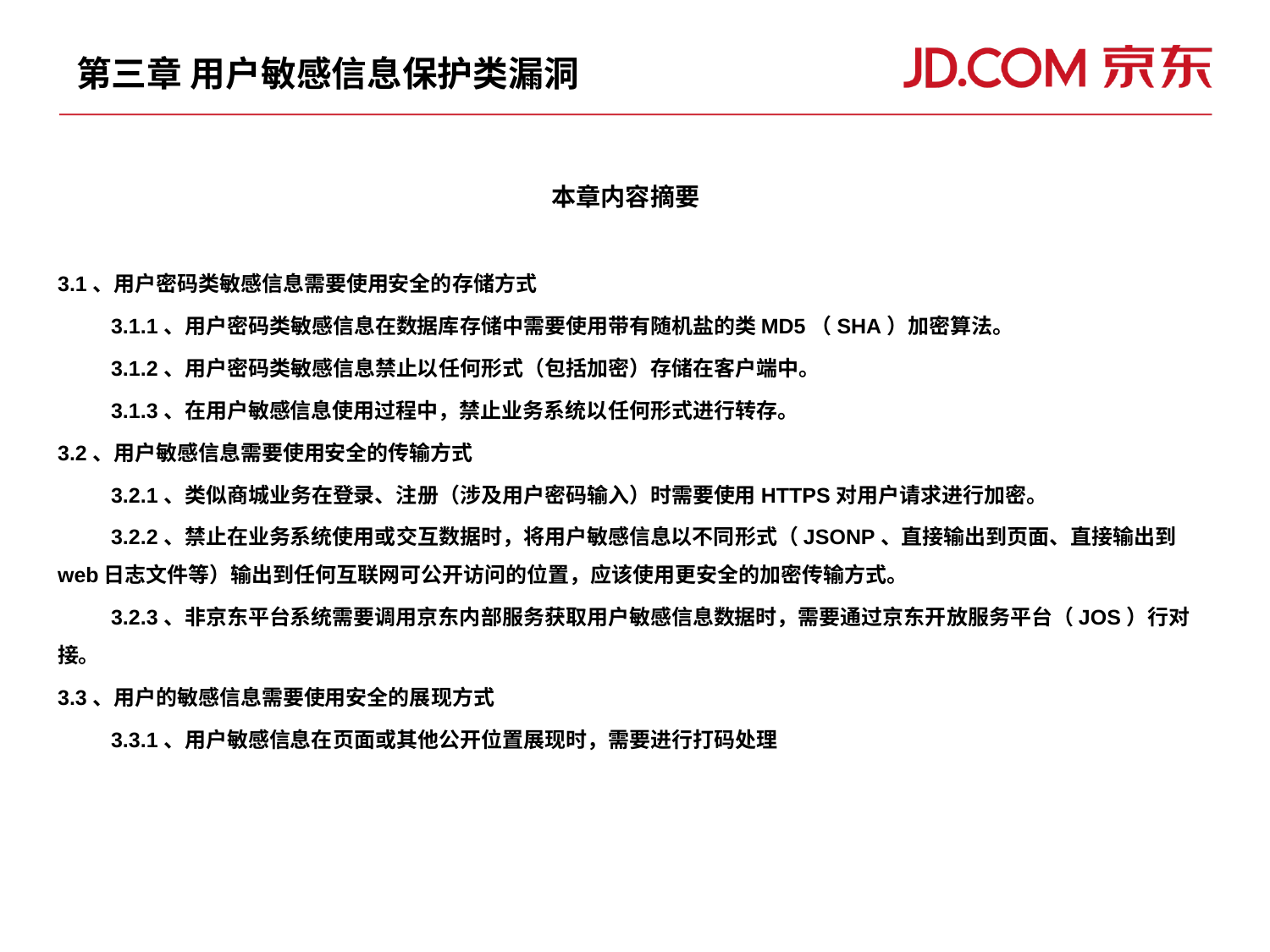

# 第三章 用户敏感信息保护类漏洞

本章内容摘要

3.1、用户密码类敏感信息需要使用安全的存储方式
         3.1.1、用户密码类敏感信息在数据库存储中需要使用带有随机盐的类MD5（SHA）加密算法。
         3.1.2、用户密码类敏感信息禁止以任何形式（包括加密）存储在客户端中。
         3.1.3、在用户敏感信息使用过程中，禁止业务系统以任何形式进行转存。
3.2、用户敏感信息需要使用安全的传输方式
         3.2.1、类似商城业务在登录、注册（涉及用户密码输入）时需要使用HTTPS对用户请求进行加密。
         3.2.2、禁止在业务系统使用或交互数据时，将用户敏感信息以不同形式（JSONP、直接输出到页面、直接输出到web日志文件等）输出到任何互联网可公开访问的位置，应该使用更安全的加密传输方式。
         3.2.3、非京东平台系统需要调用京东内部服务获取用户敏感信息数据时，需要通过京东开放服务平台（JOS）行对接。
3.3、用户的敏感信息需要使用安全的展现方式
         3.3.1、用户敏感信息在页面或其他公开位置展现时，需要进行打码处理